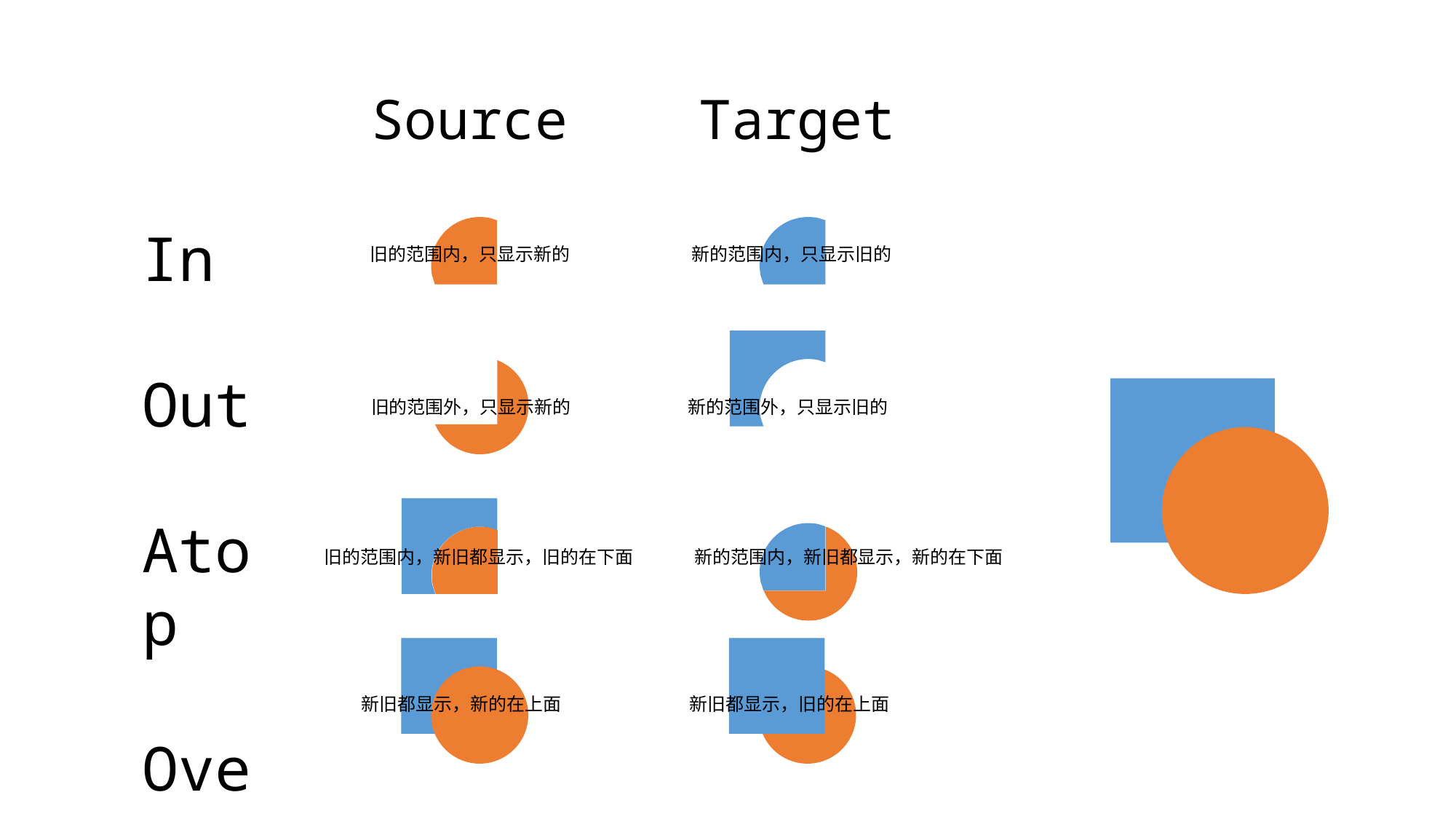

Source		Target
In

Out

Atop

Over

旧的范围内，只显示新的
新的范围内，只显示旧的

旧的范围外，只显示新的
新的范围外，只显示旧的

旧的范围内，新旧都显示，旧的在下面
新的范围内，新旧都显示，新的在下面

新旧都显示，新的在上面
新旧都显示，旧的在上面